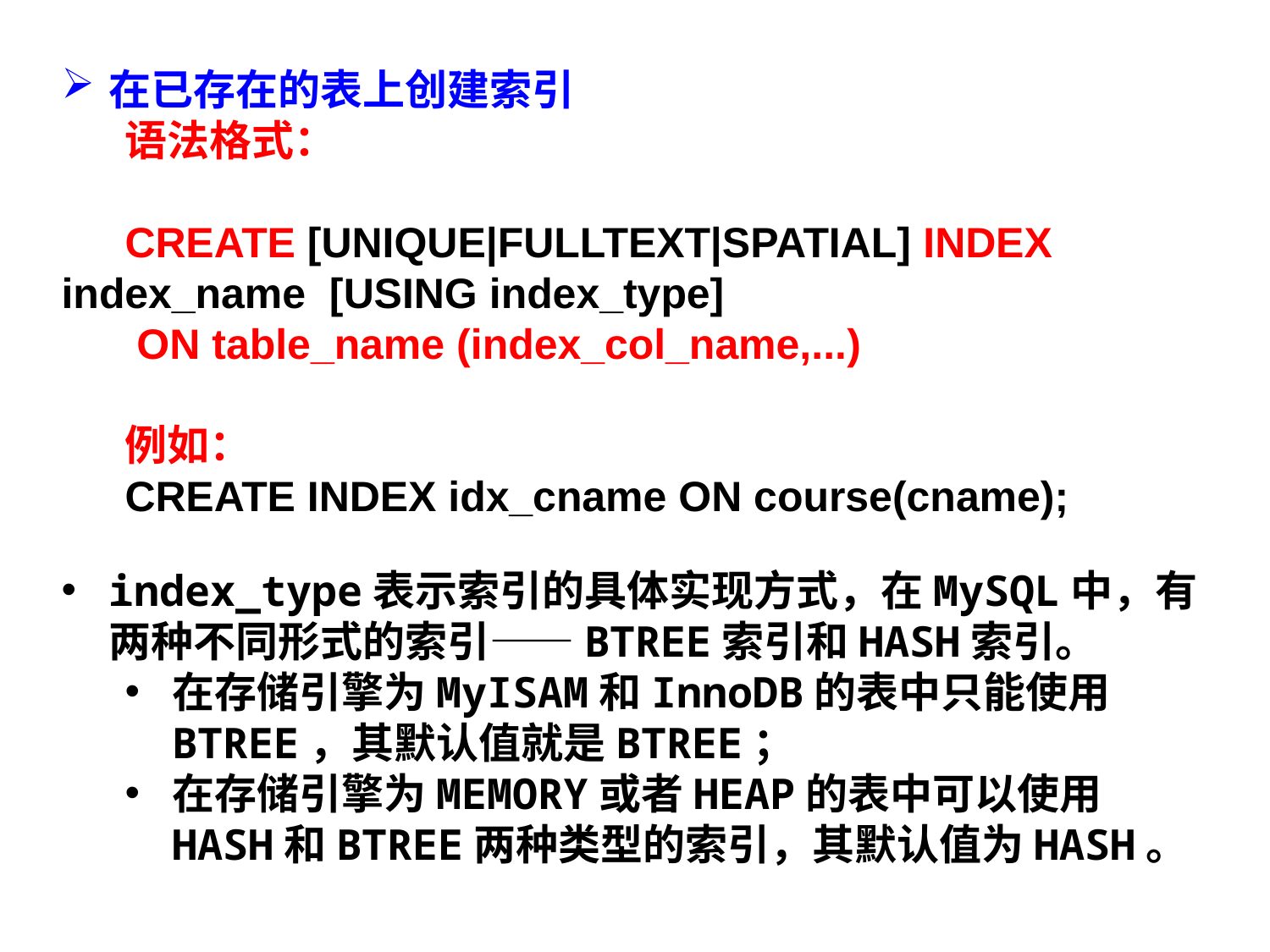

在已存在的表上创建索引
语法格式：

CREATE [UNIQUE|FULLTEXT|SPATIAL] INDEX index_name  [USING index_type]
 ON table_name (index_col_name,...)

例如：
CREATE INDEX idx_cname ON course(cname);
index_type表示索引的具体实现方式，在MySQL中，有两种不同形式的索引——BTREE索引和HASH索引。
在存储引擎为MyISAM和InnoDB的表中只能使用BTREE，其默认值就是BTREE；
在存储引擎为MEMORY或者HEAP的表中可以使用HASH和BTREE两种类型的索引，其默认值为HASH。